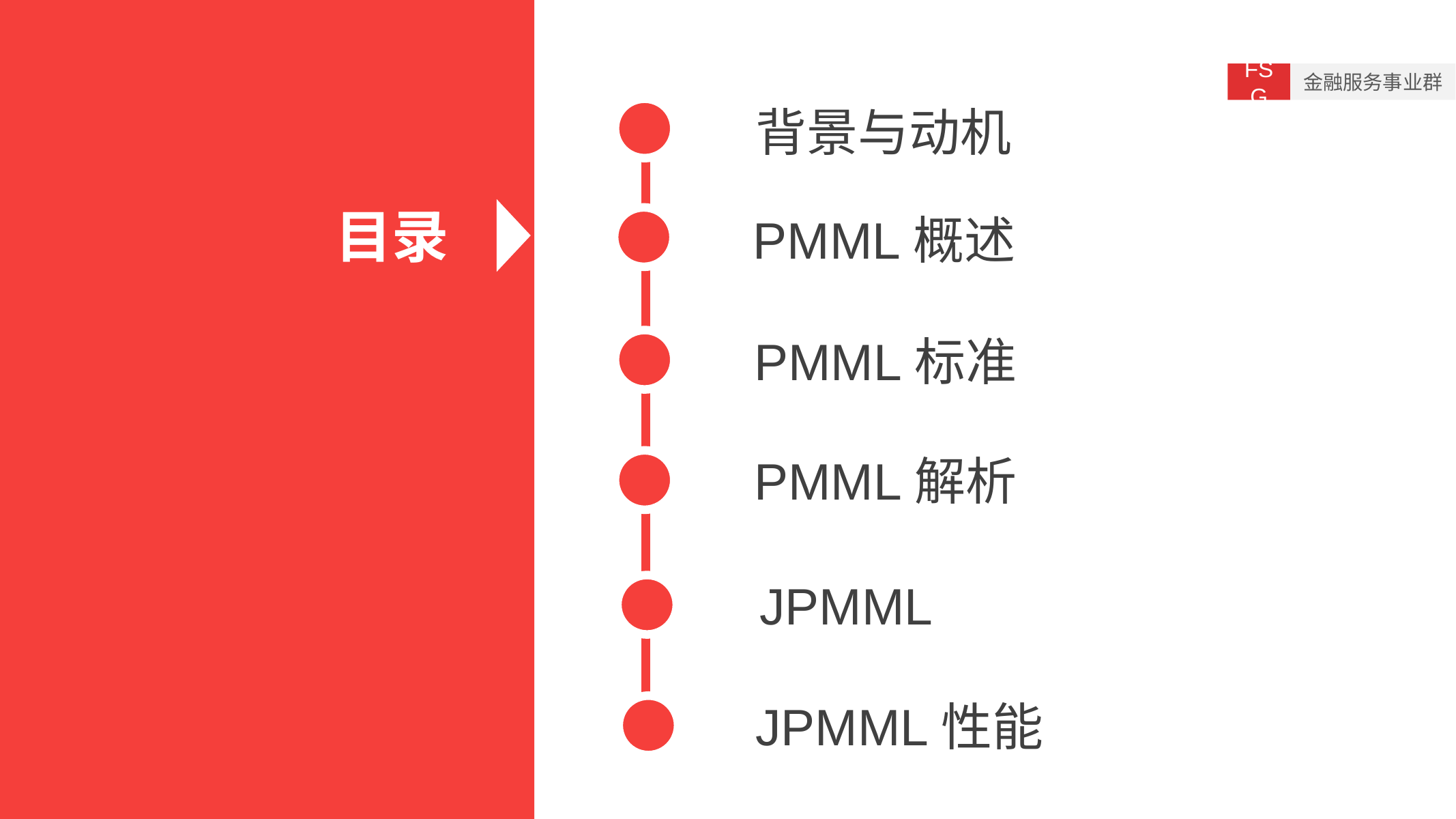

背景与动机

目录

PMML概述

PMML标准

PMML解析

JPMML

JPMML性能